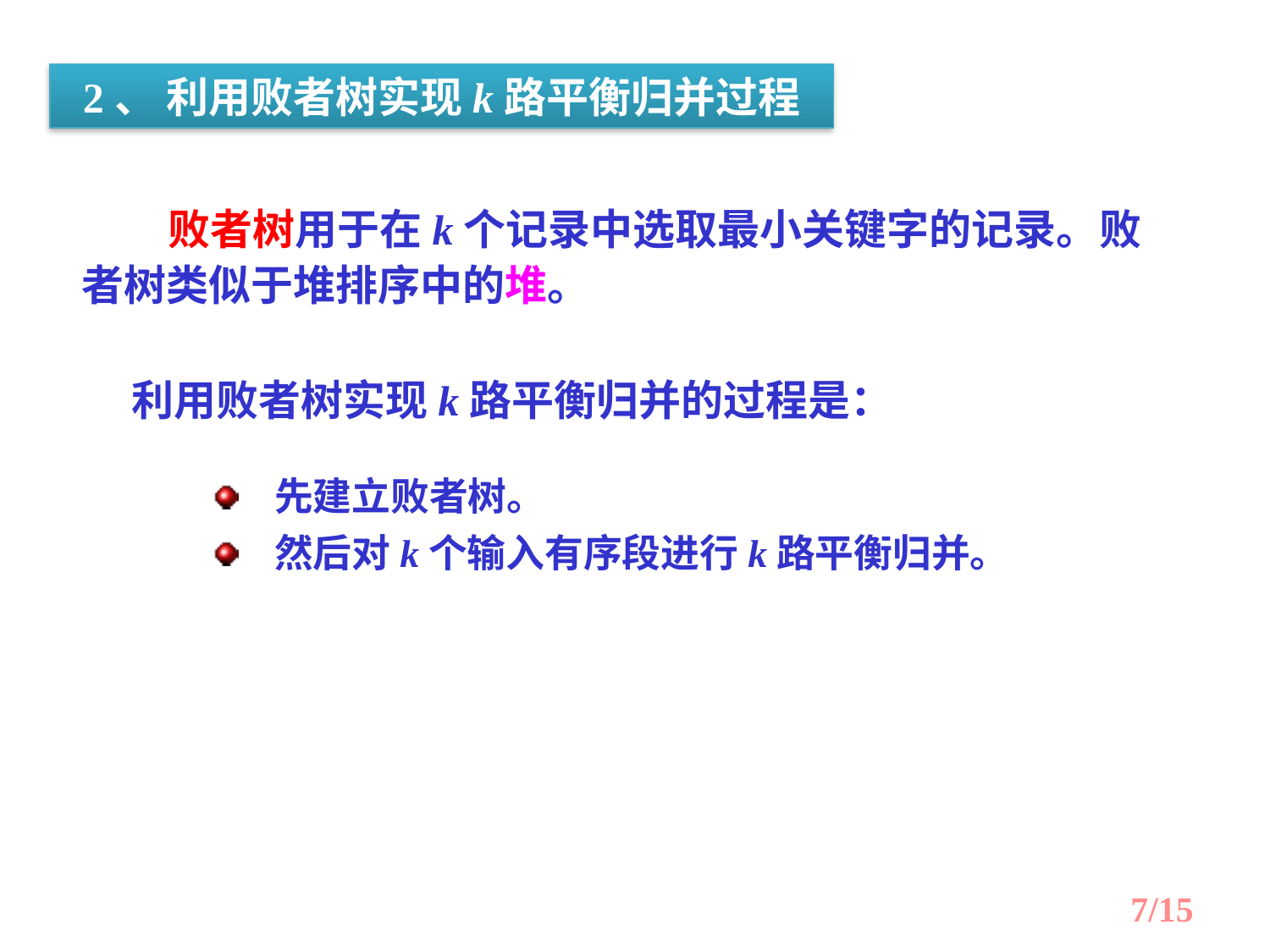

2、 利用败者树实现k路平衡归并过程
        败者树用于在k个记录中选取最小关键字的记录。败者树类似于堆排序中的堆。
利用败者树实现k路平衡归并的过程是：
先建立败者树。
然后对k个输入有序段进行k路平衡归并。
7/15